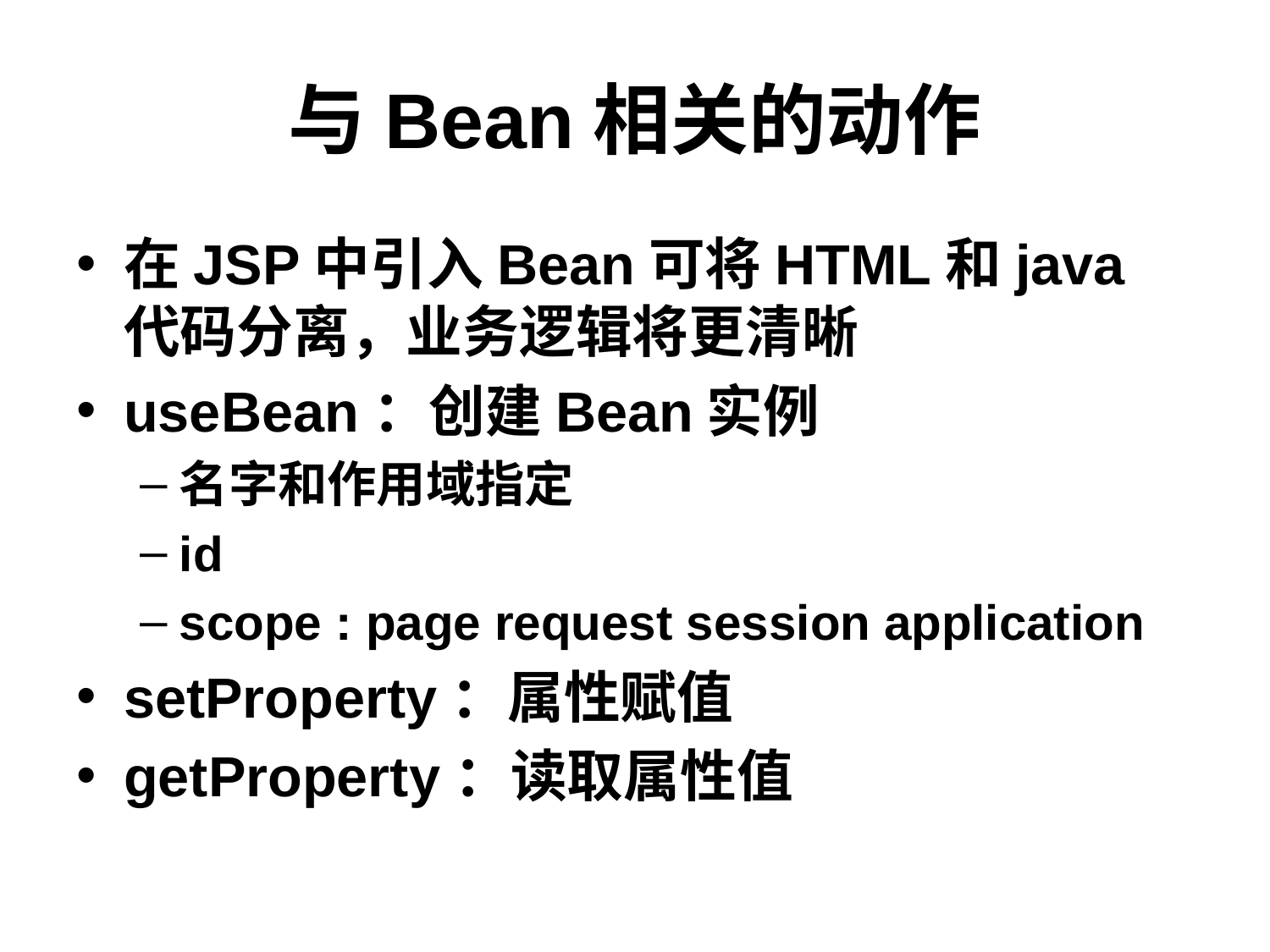

# 与Bean相关的动作
在JSP中引入Bean可将HTML和java代码分离，业务逻辑将更清晰
useBean：创建Bean实例
名字和作用域指定
id
scope : page request session application
setProperty：属性赋值
getProperty：读取属性值